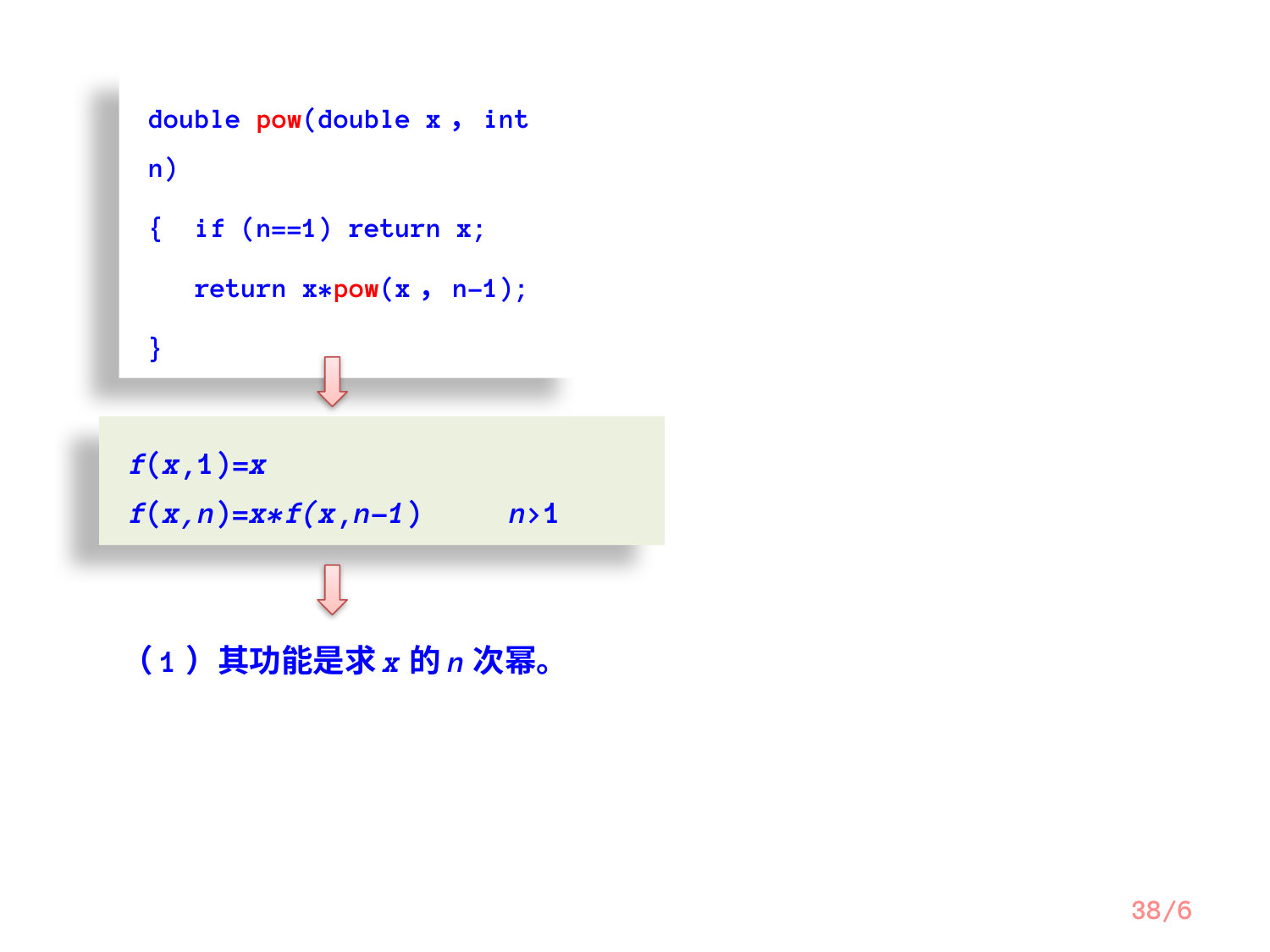

double pow(double x，int n)
{  if (n==1) return x;
   return x*pow(x，n-1);
}

f(x,1)=x
f(x,n)=x*f(x,n-1)	n>1

（1）其功能是求x的n次幂。
38/6